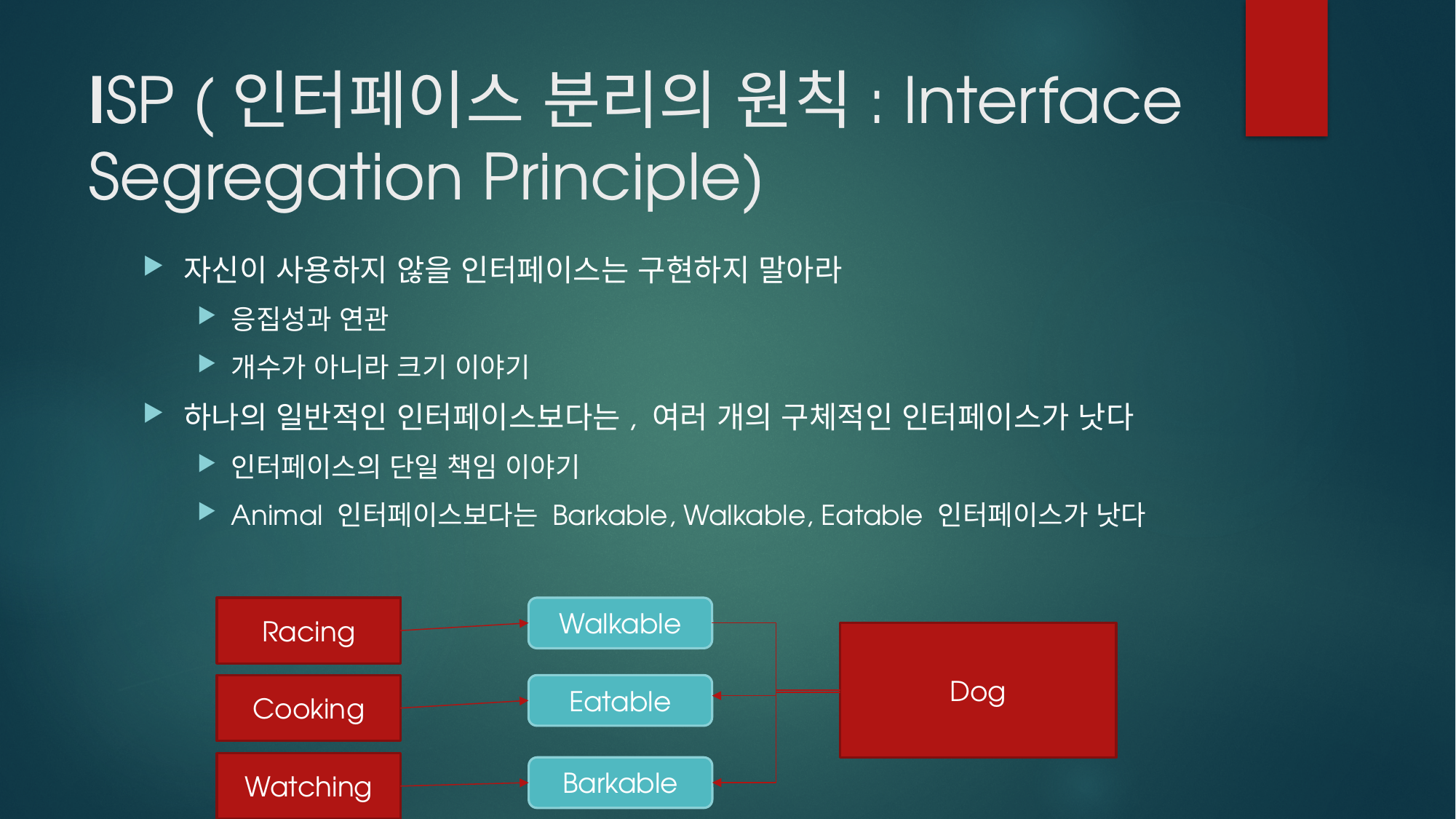

# ISP (인터페이스 분리의 원칙: Interface Segregation Principle)
자신이 사용하지 않을 인터페이스는 구현하지 말아라
응집성과 연관
개수가 아니라 크기 이야기
하나의 일반적인 인터페이스보다는, 여러 개의 구체적인 인터페이스가 낫다
인터페이스의 단일 책임 이야기
Animal 인터페이스보다는 Barkable, Walkable, Eatable 인터페이스가 낫다
Racing
Walkable
Dog
Cooking
Eatable
Watching
Barkable